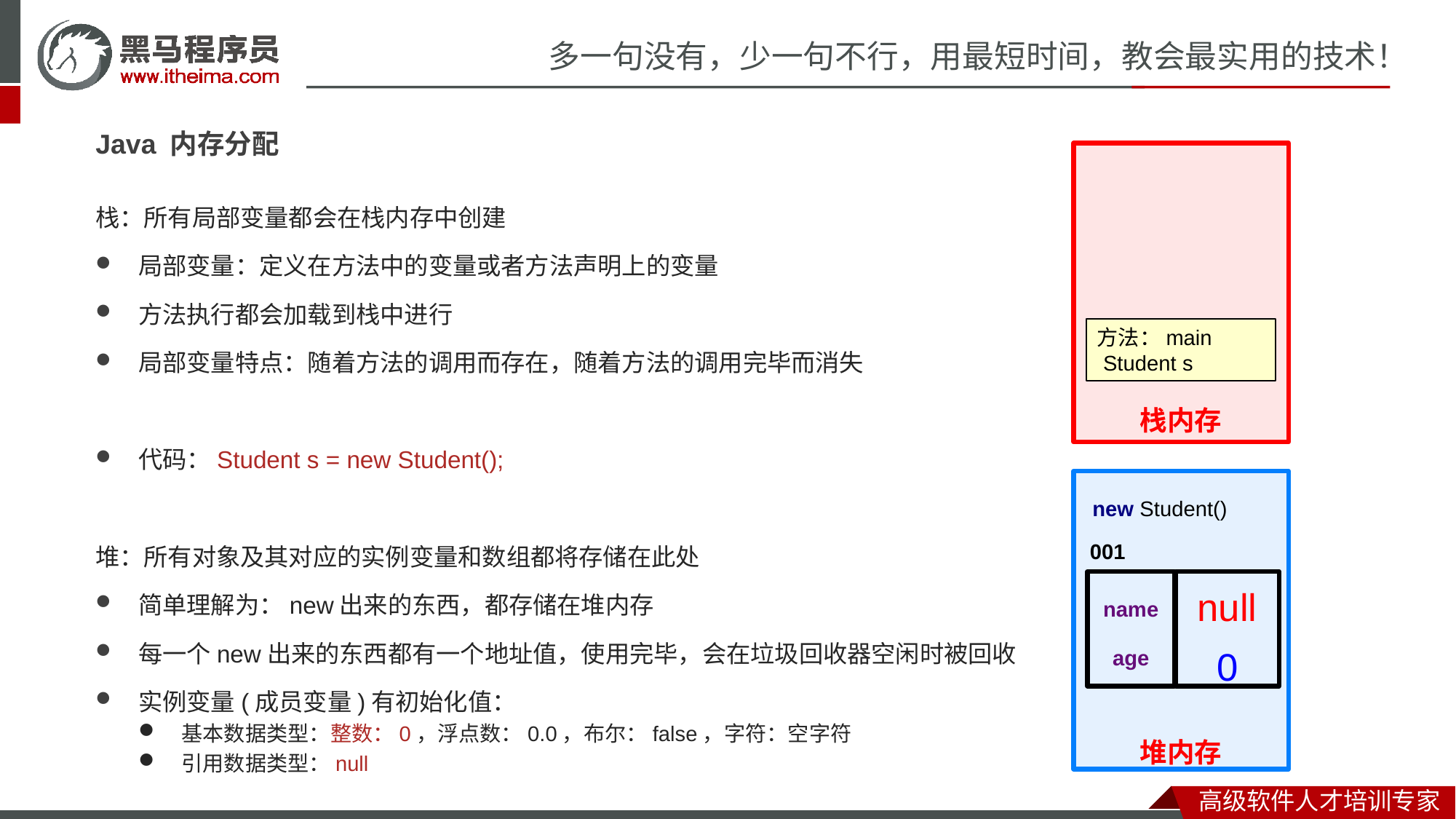

Java 内存分配

栈内存
栈：所有局部变量都会在栈内存中创建
局部变量：定义在方法中的变量或者方法声明上的变量
方法执行都会加载到栈中进行
局部变量特点：随着方法的调用而存在，随着方法的调用完毕而消失

代码：Student s = new Student();

堆：所有对象及其对应的实例变量和数组都将存储在此处
简单理解为：new出来的东西，都存储在堆内存
每一个new出来的东西都有一个地址值，使用完毕，会在垃圾回收器空闲时被回收
实例变量(成员变量)有初始化值：
基本数据类型：整数：0，浮点数：0.0，布尔：false，字符：空字符
引用数据类型：null
方法：main
 Student s

new Student()
001
name

age
null
0
堆内存